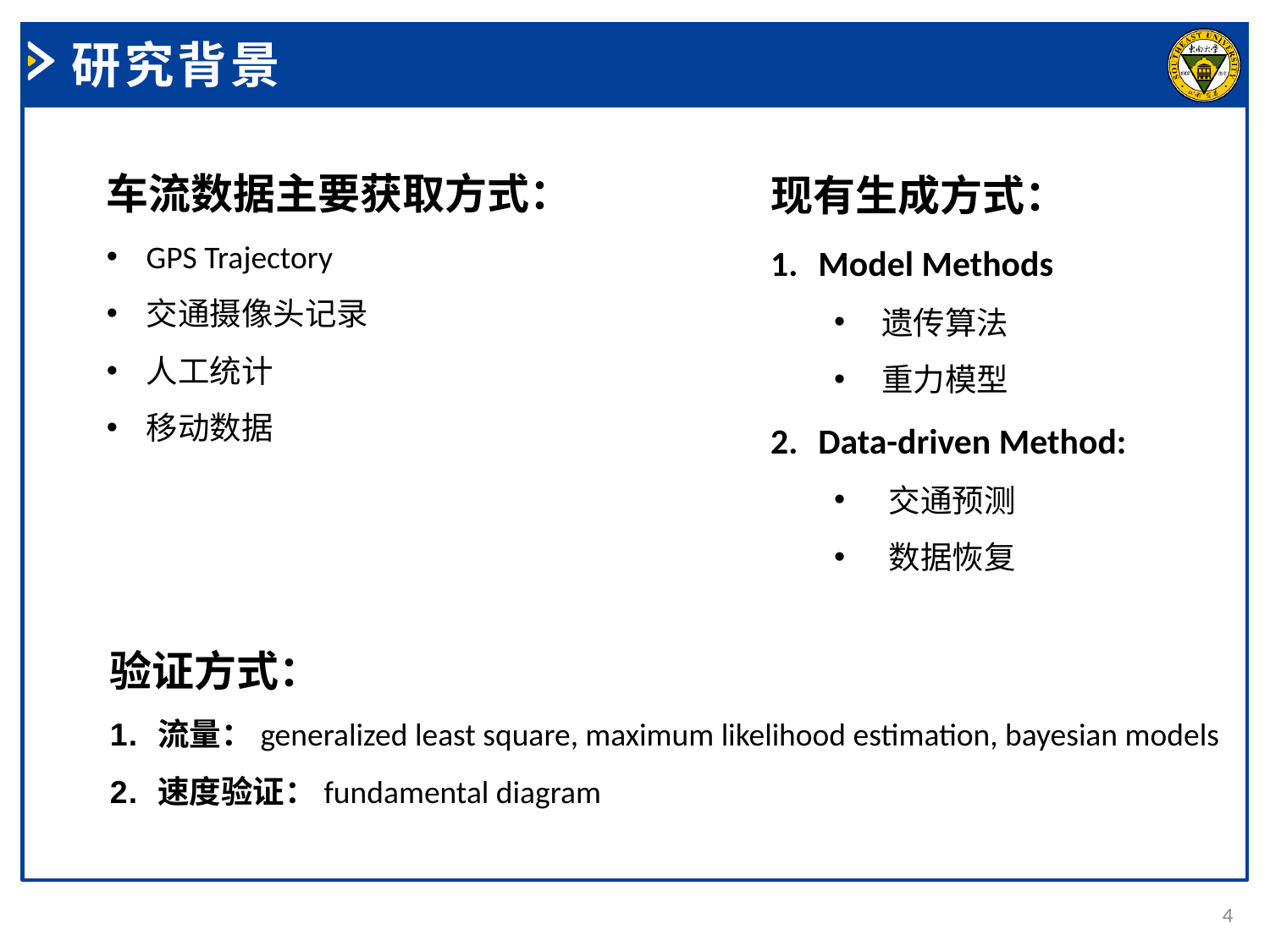

研究背景
车流数据主要获取方式：
GPS Trajectory
交通摄像头记录
人工统计
移动数据
现有生成方式：
Model Methods
遗传算法
重力模型
Data-driven Method:
 交通预测
 数据恢复

验证方式：
流量：generalized least square, maximum likelihood estimation, bayesian models
速度验证：fundamental diagram

4